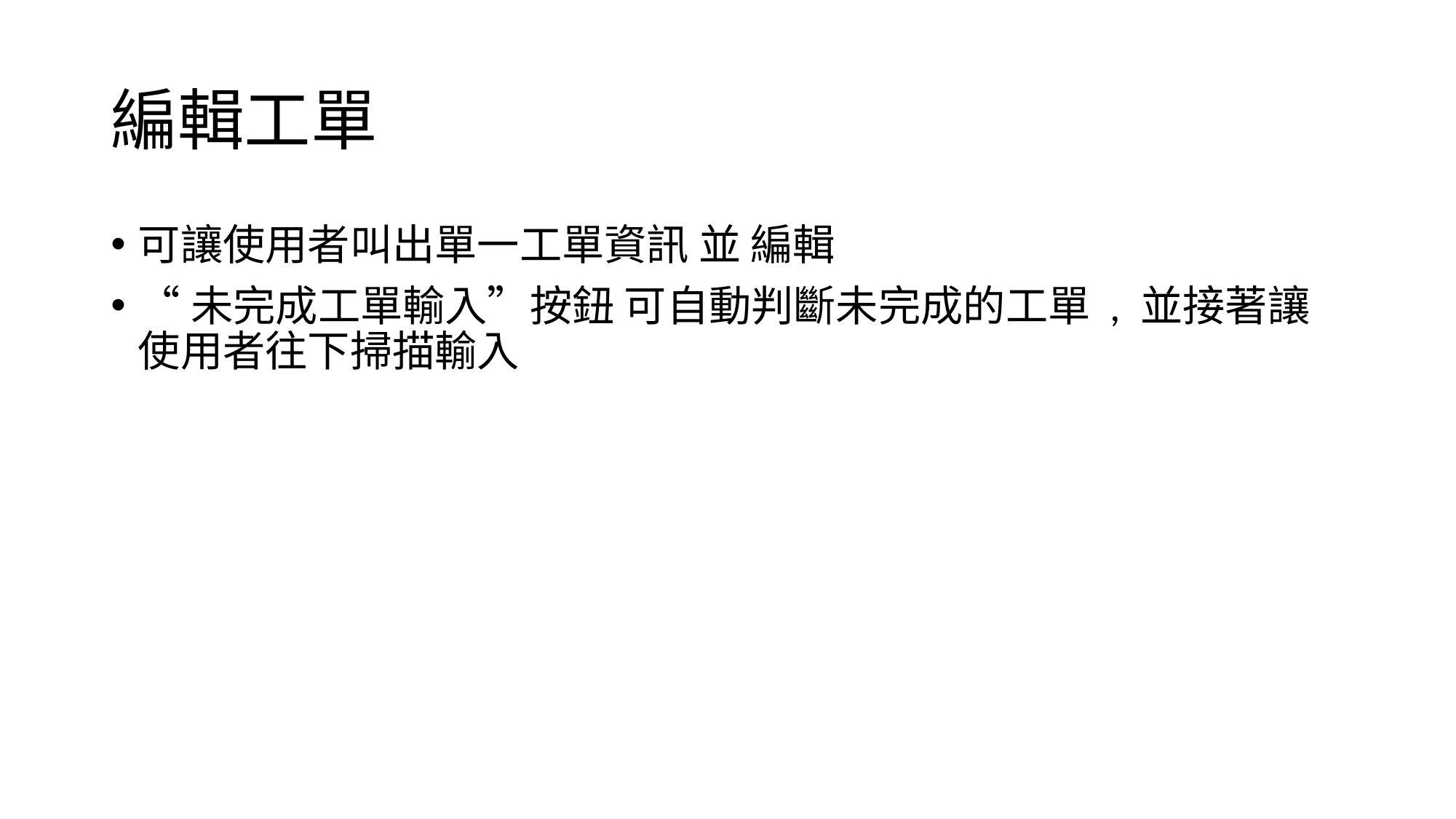

# 編輯工單
可讓使用者叫出單一工單資訊 並 編輯
“未完成工單輸入”按鈕 可自動判斷未完成的工單 , 並接著讓使用者往下掃描輸入